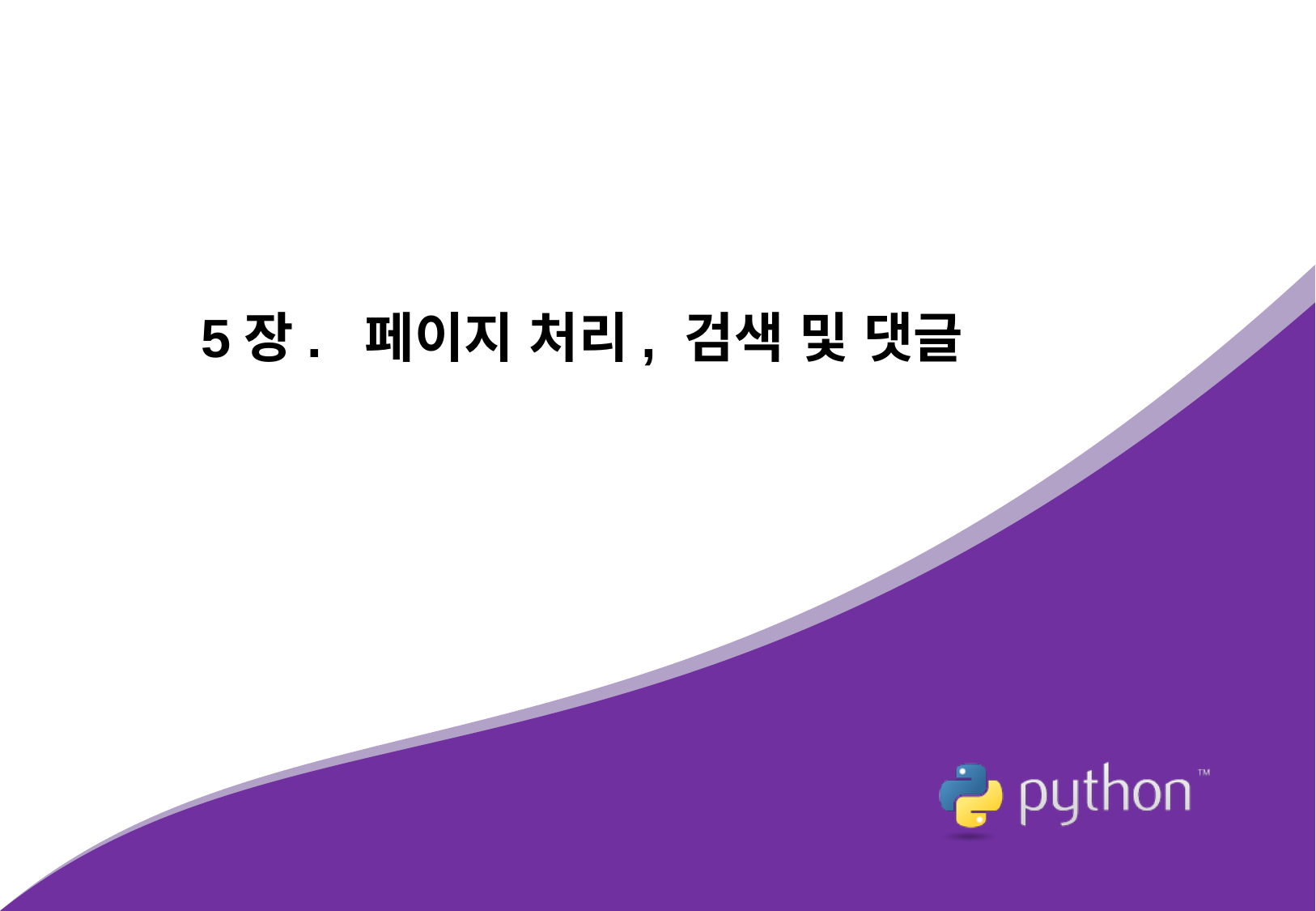

# 5장.  페이지 처리, 검색 및 댓글